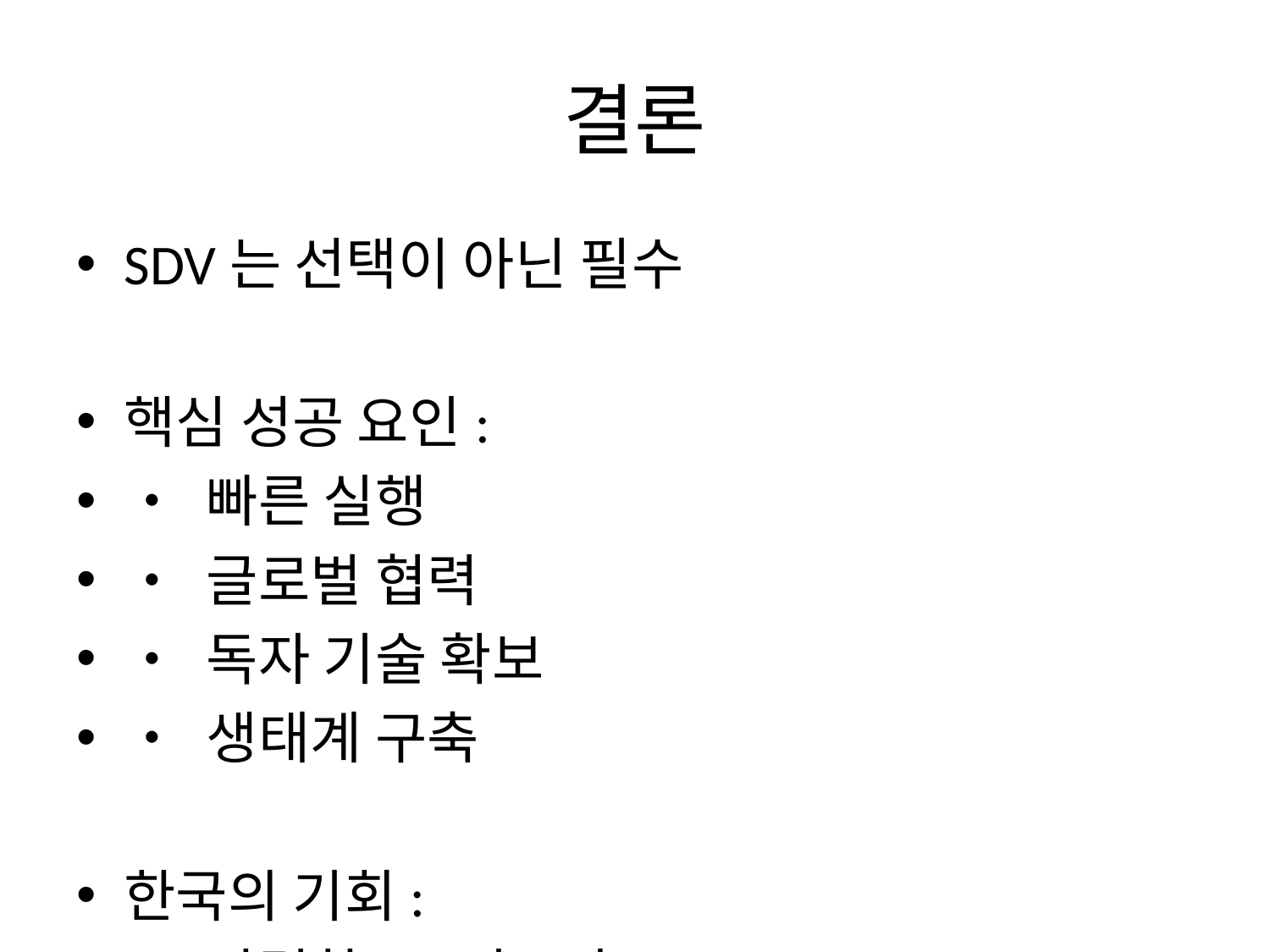

# 결론
SDV는 선택이 아닌 필수

핵심 성공 요인:
• 빠른 실행
• 글로벌 협력
• 독자 기술 확보
• 생태계 구축

한국의 기회:
• 강력한 IT 인프라
• 우수한 인재풀
• 완성차-부품사 협력 문화
• 정부의 적극적 지원

"First Mover가 되기 위한 골든타임"
지금이 행동할 때입니다.